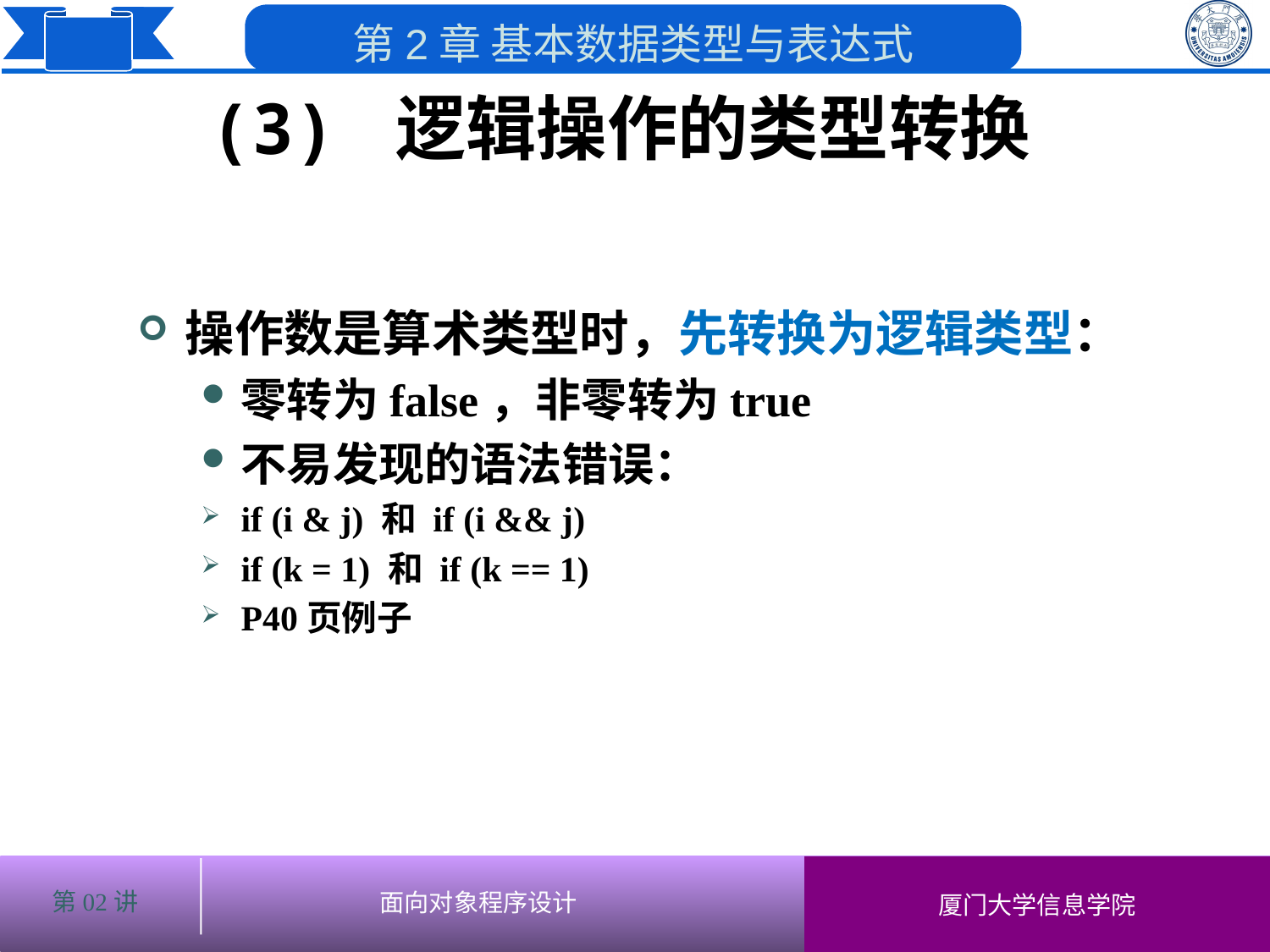

(3) 逻辑操作的类型转换
# 操作数是算术类型时，先转换为逻辑类型：
零转为false，非零转为true
不易发现的语法错误：
if (i & j) 和 if (i && j)
if (k = 1) 和 if (k == 1)
P40页例子
43